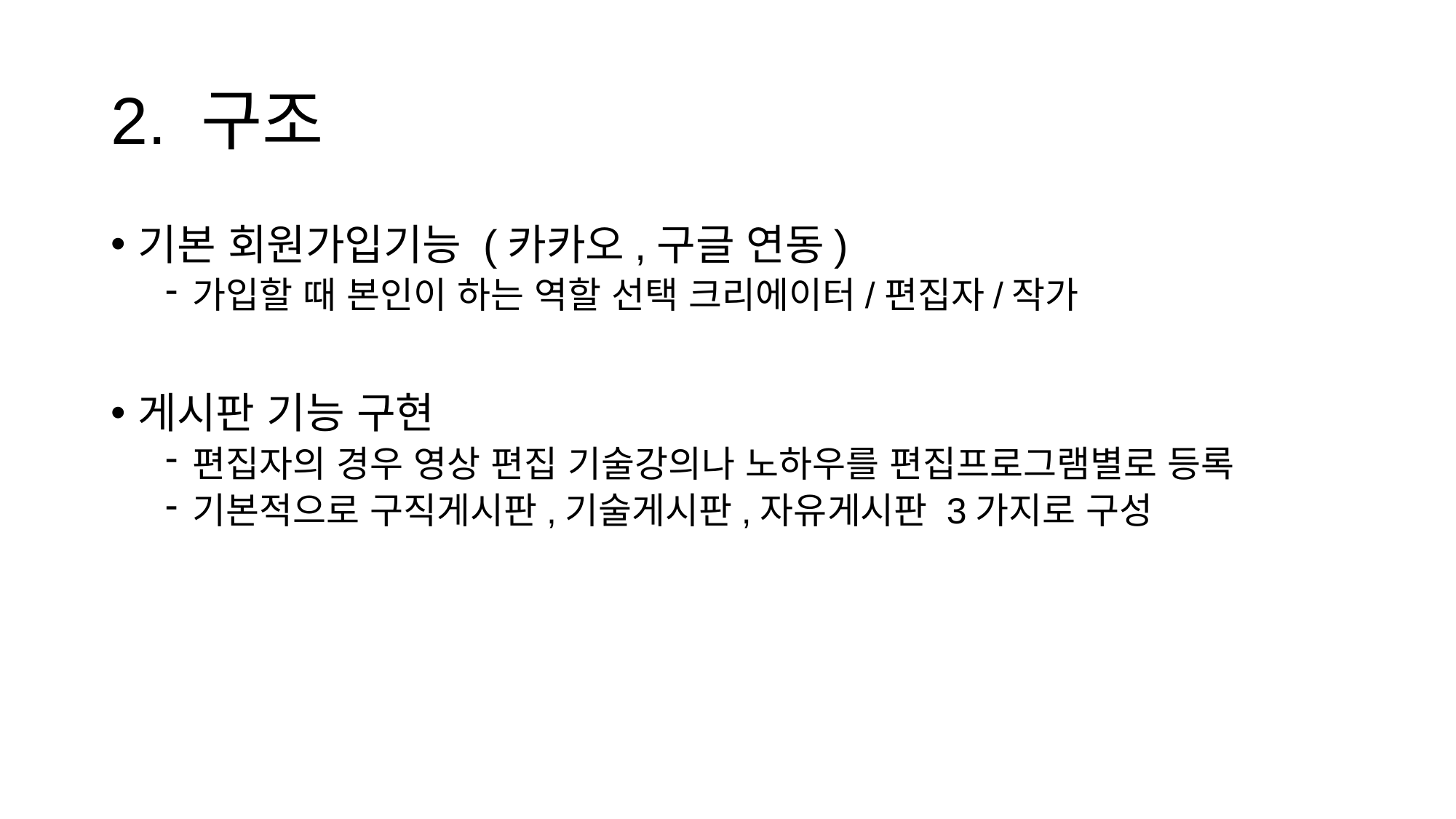

# 2. 구조
기본 회원가입기능 (카카오,구글 연동)
가입할 때 본인이 하는 역할 선택 크리에이터/편집자/작가

게시판 기능 구현
편집자의 경우 영상 편집 기술강의나 노하우를 편집프로그램별로 등록
기본적으로 구직게시판,기술게시판,자유게시판 3가지로 구성